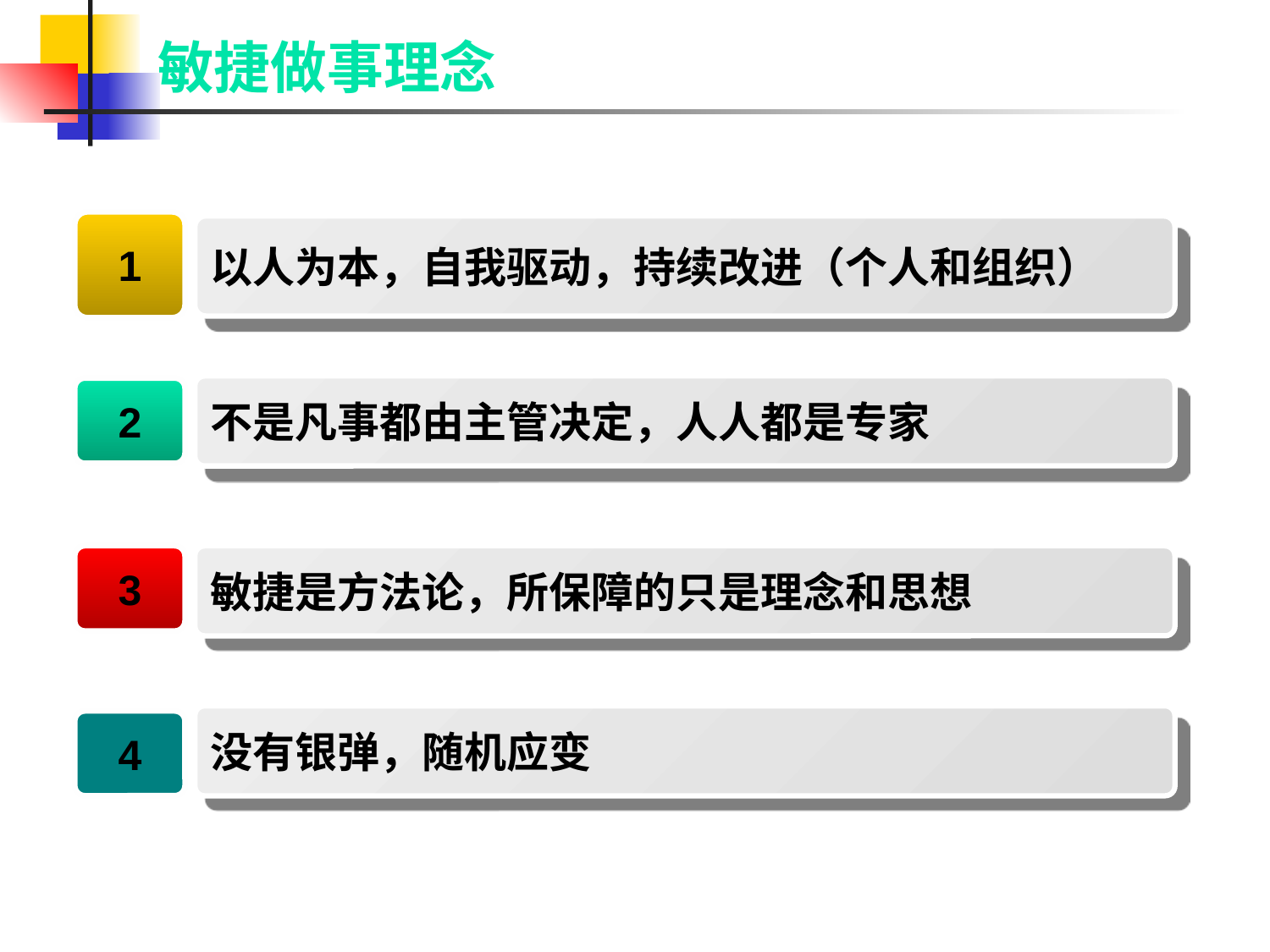

敏捷做事理念
1
以人为本，自我驱动，持续改进（个人和组织）
不是凡事都由主管决定，人人都是专家
2
3
敏捷是方法论，所保障的只是理念和思想
没有银弹，随机应变
4